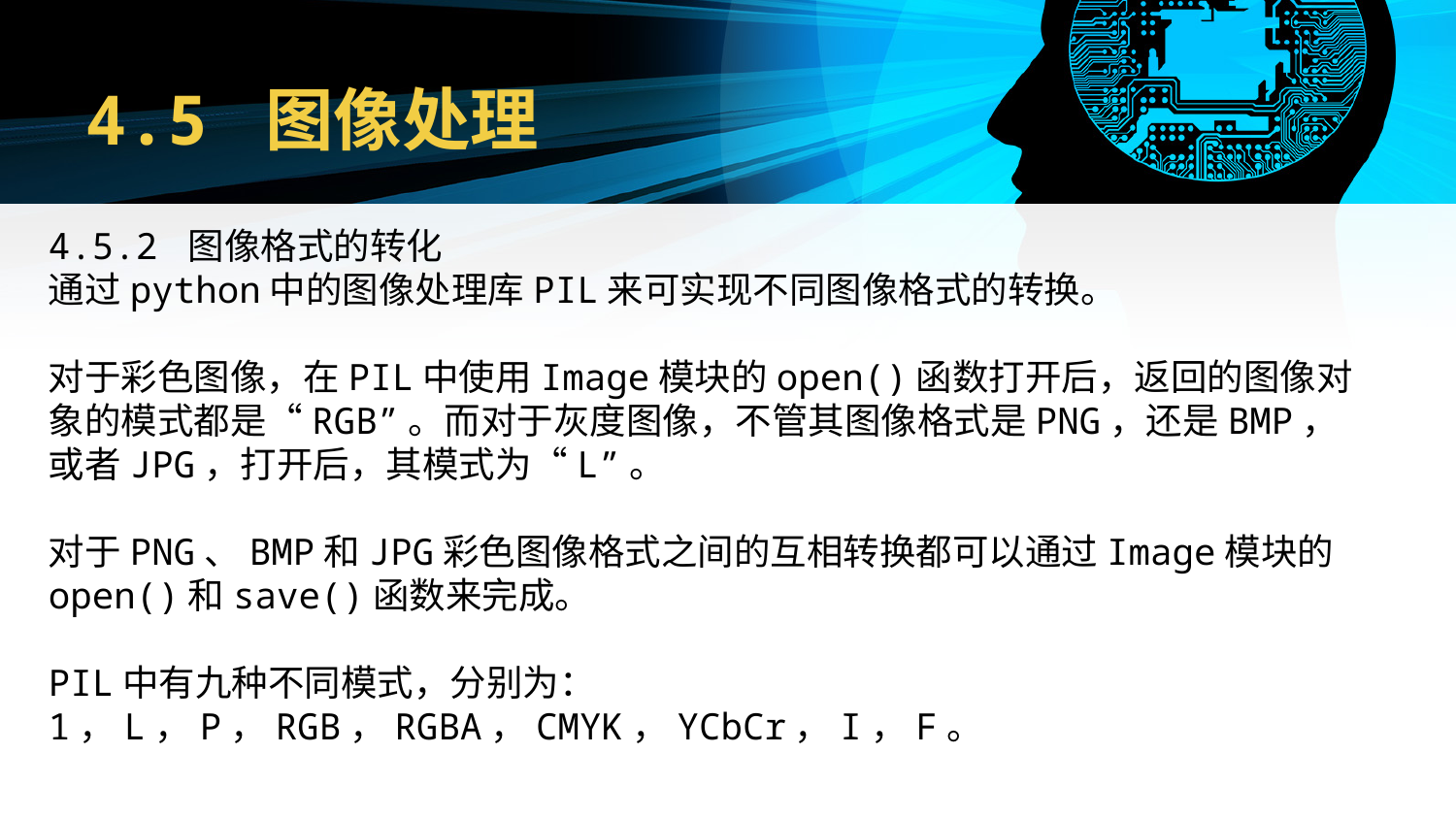

# 4.5 图像处理
4.5.2 图像格式的转化
通过python中的图像处理库PIL来可实现不同图像格式的转换。

对于彩色图像，在PIL中使用Image模块的open()函数打开后，返回的图像对象的模式都是“RGB”。而对于灰度图像，不管其图像格式是PNG，还是BMP，或者JPG，打开后，其模式为“L”。

对于PNG、BMP和JPG彩色图像格式之间的互相转换都可以通过Image模块的open()和save()函数来完成。

PIL中有九种不同模式，分别为：1，L，P，RGB，RGBA，CMYK，YCbCr，I，F。